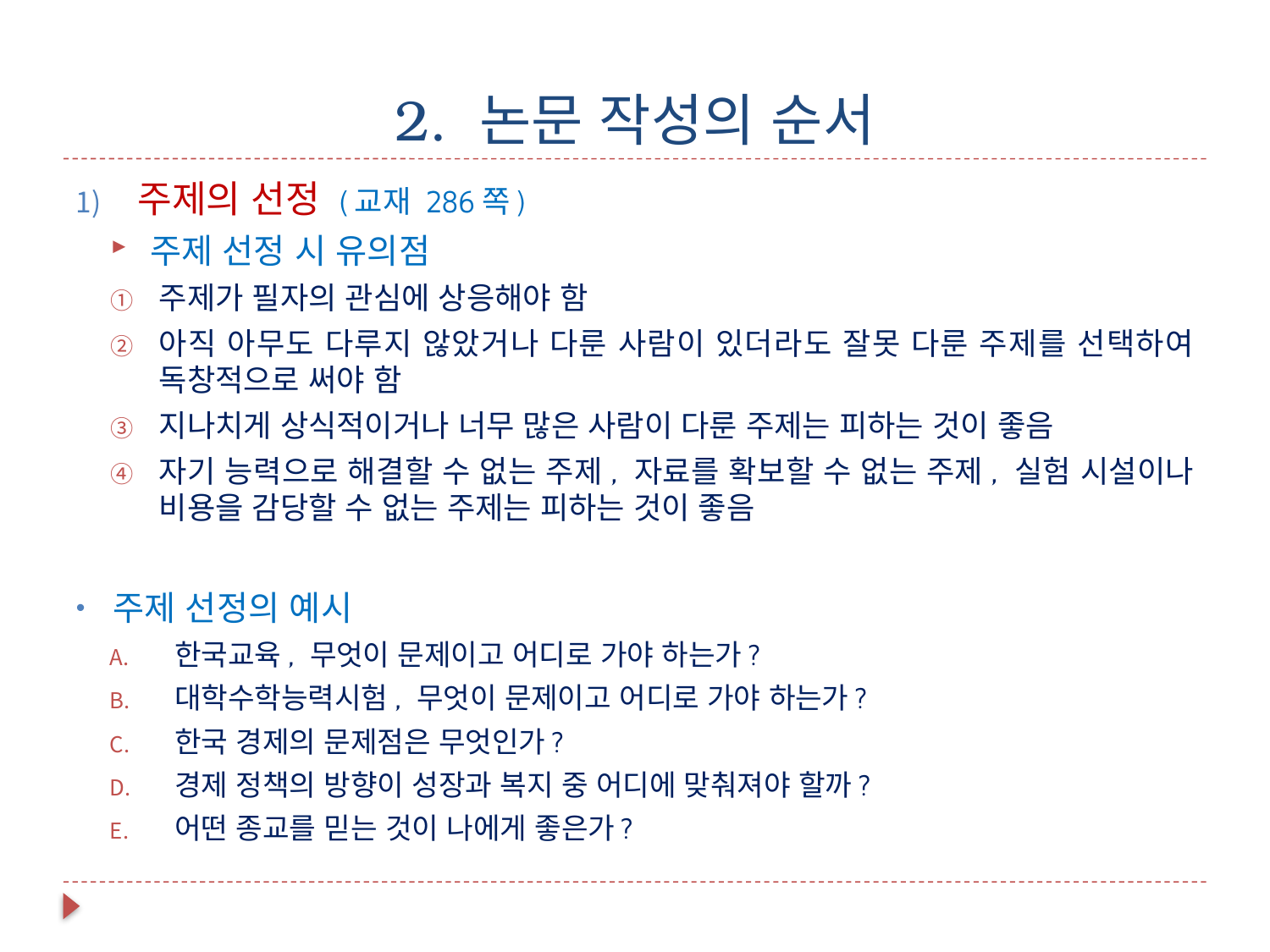

# 2. 논문 작성의 순서
주제의 선정 (교재 286쪽)
주제 선정 시 유의점
주제가 필자의 관심에 상응해야 함
아직 아무도 다루지 않았거나 다룬 사람이 있더라도 잘못 다룬 주제를 선택하여 독창적으로 써야 함
지나치게 상식적이거나 너무 많은 사람이 다룬 주제는 피하는 것이 좋음
자기 능력으로 해결할 수 없는 주제, 자료를 확보할 수 없는 주제, 실험 시설이나 비용을 감당할 수 없는 주제는 피하는 것이 좋음

주제 선정의 예시
한국교육, 무엇이 문제이고 어디로 가야 하는가?
대학수학능력시험, 무엇이 문제이고 어디로 가야 하는가?
한국 경제의 문제점은 무엇인가?
경제 정책의 방향이 성장과 복지 중 어디에 맞춰져야 할까?
어떤 종교를 믿는 것이 나에게 좋은가?